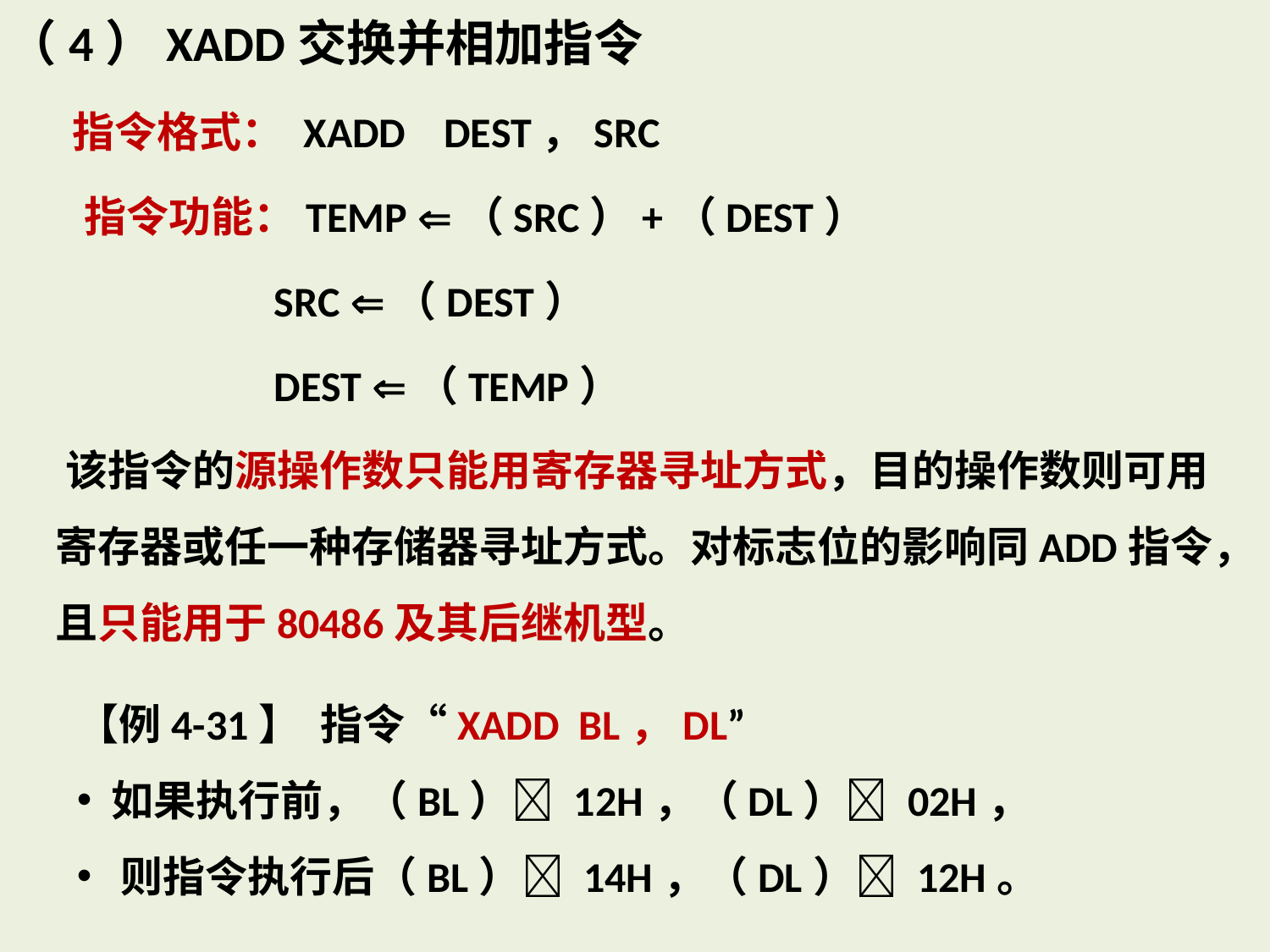

（4）XADD交换并相加指令
       指令格式： XADD    DEST，SRC
       指令功能：TEMP ⇐（SRC）+（DEST）
                            SRC ⇐（DEST）
                            DEST ⇐（TEMP）
     该指令的源操作数只能用寄存器寻址方式，目的操作数则可用寄存器或任一种存储器寻址方式。对标志位的影响同ADD指令，且只能用于80486及其后继机型。
【例4-31】  指令“XADD  BL，DL”
 如果执行前，（BL）= 12H，（DL）= 02H，
  则指令执行后（BL）= 14H，（DL）= 12H。
141